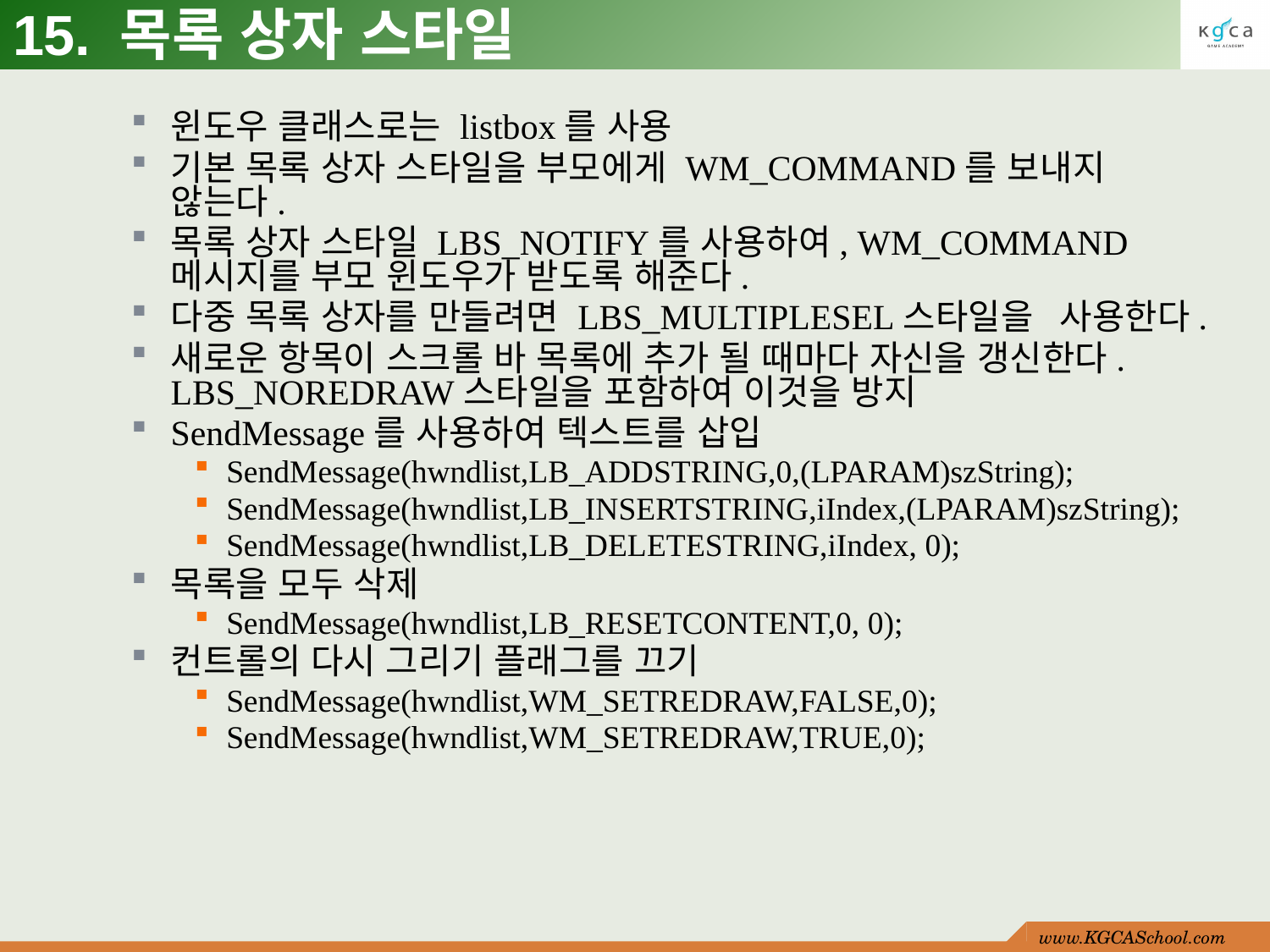

# 15. 목록 상자 스타일
윈도우 클래스로는 listbox를 사용
기본 목록 상자 스타일을 부모에게 WM_COMMAND를 보내지 않는다.
목록 상자 스타일 LBS_NOTIFY를 사용하여, WM_COMMAND메시지를 부모 윈도우가 받도록 해준다.
다중 목록 상자를 만들려면 LBS_MULTIPLESEL스타일을	사용한다.
새로운 항목이 스크롤 바 목록에 추가 될 때마다 자신을 갱신한다. LBS_NOREDRAW스타일을 포함하여 이것을 방지
SendMessage를 사용하여 텍스트를 삽입
SendMessage(hwndlist,LB_ADDSTRING,0,(LPARAM)szString);
SendMessage(hwndlist,LB_INSERTSTRING,iIndex,(LPARAM)szString);
SendMessage(hwndlist,LB_DELETESTRING,iIndex, 0);
목록을 모두 삭제
SendMessage(hwndlist,LB_RESETCONTENT,0, 0);
컨트롤의 다시 그리기 플래그를 끄기
SendMessage(hwndlist,WM_SETREDRAW,FALSE,0);
SendMessage(hwndlist,WM_SETREDRAW,TRUE,0);